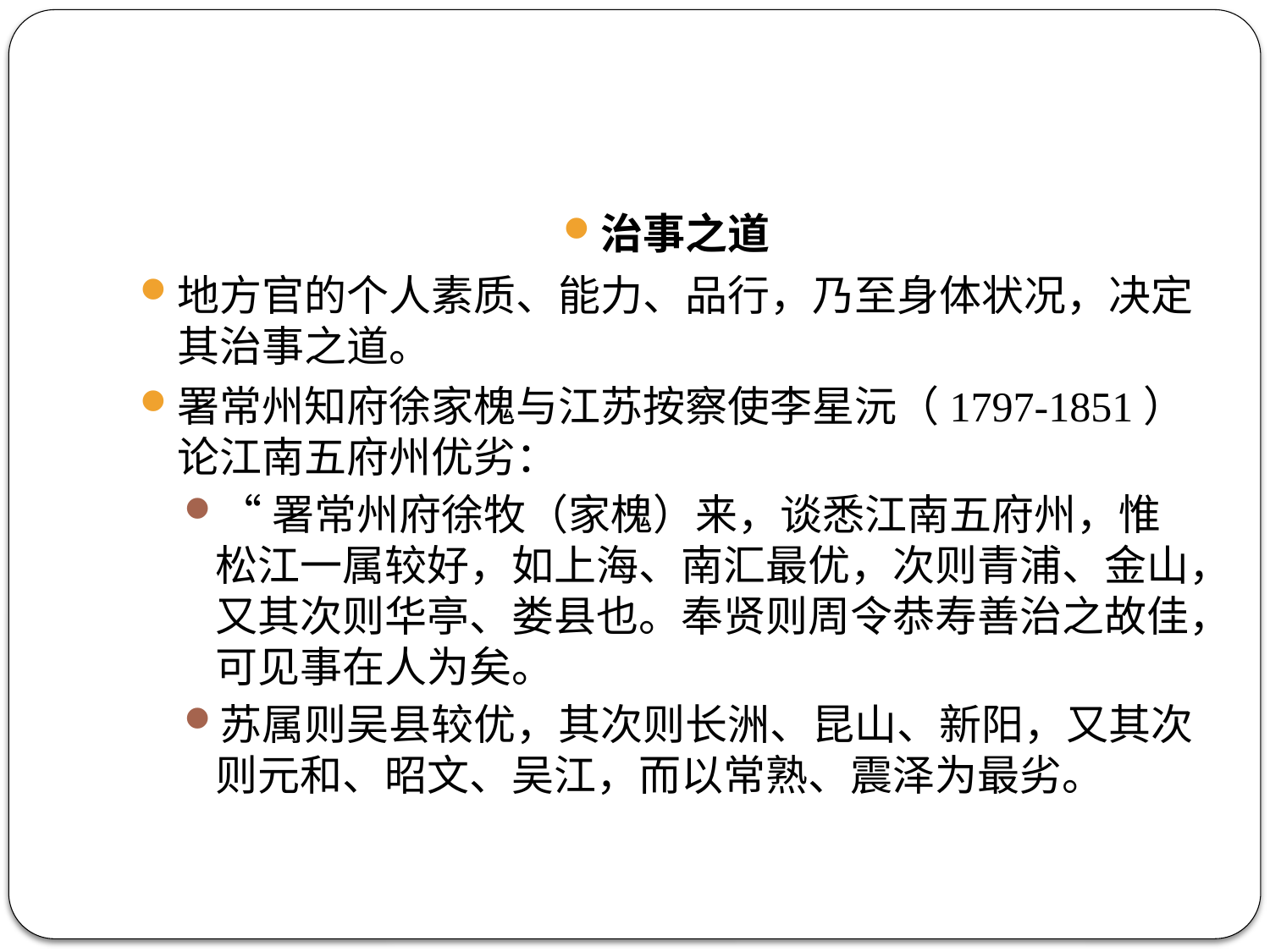

#
治事之道
地方官的个人素质、能力、品行，乃至身体状况，决定其治事之道。
署常州知府徐家槐与江苏按察使李星沅（1797-1851）论江南五府州优劣：
“署常州府徐牧（家槐）来，谈悉江南五府州，惟松江一属较好，如上海、南汇最优，次则青浦、金山，又其次则华亭、娄县也。奉贤则周令恭寿善治之故佳，可见事在人为矣。
苏属则吴县较优，其次则长洲、昆山、新阳，又其次则元和、昭文、吴江，而以常熟、震泽为最劣。